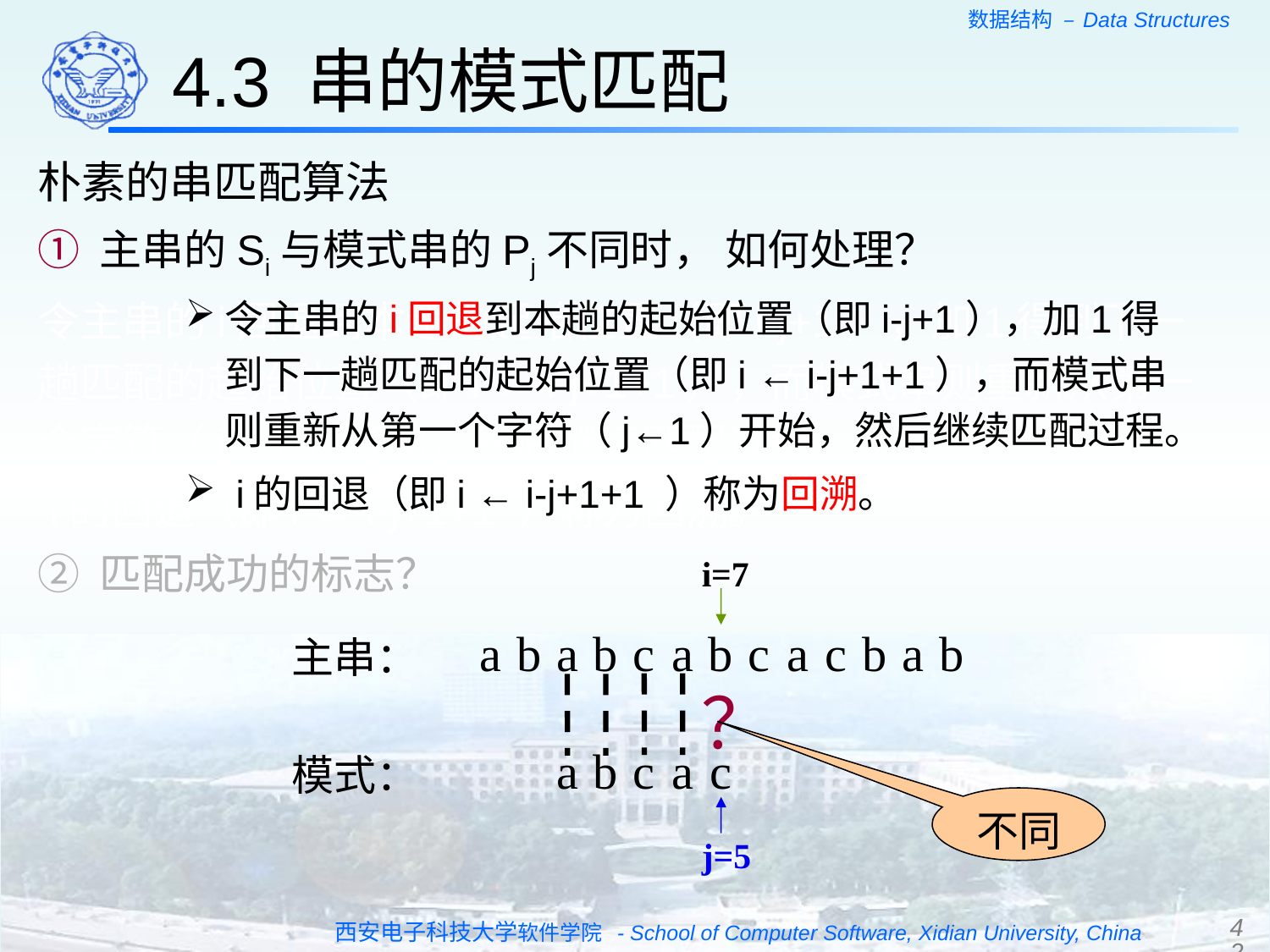

4.3 串的模式匹配
朴素的串匹配算法
① 主串的Si与模式串的Pj不同时， 如何处理？
令主串的i回退到本趟的起始位置（即i-j+1），加1得到下一趟匹配的起始位置（即i ← i-j+1+1），而模式串则重新从第一个字符（j←1）开始，然后继续匹配过程。
 i的回退（即i ← i-j+1+1 ）称为回溯。
② 匹配成功的标志？
令主串的i回退到本趟的起始位置（即i-j+1），加1得到下一趟匹配的起始位置（即i ← i-j+1+1），而模式串则重新从第一个字符（j←1）开始，然后继续匹配过程。
 i的回退（即i ← i-j+1+1 ）称为回溯。
i=7

j=5
主串：
a
b
a
b
c
a
b
c
a
c
b
a
b

？
模式：
a
b
c
a
c
不同
42